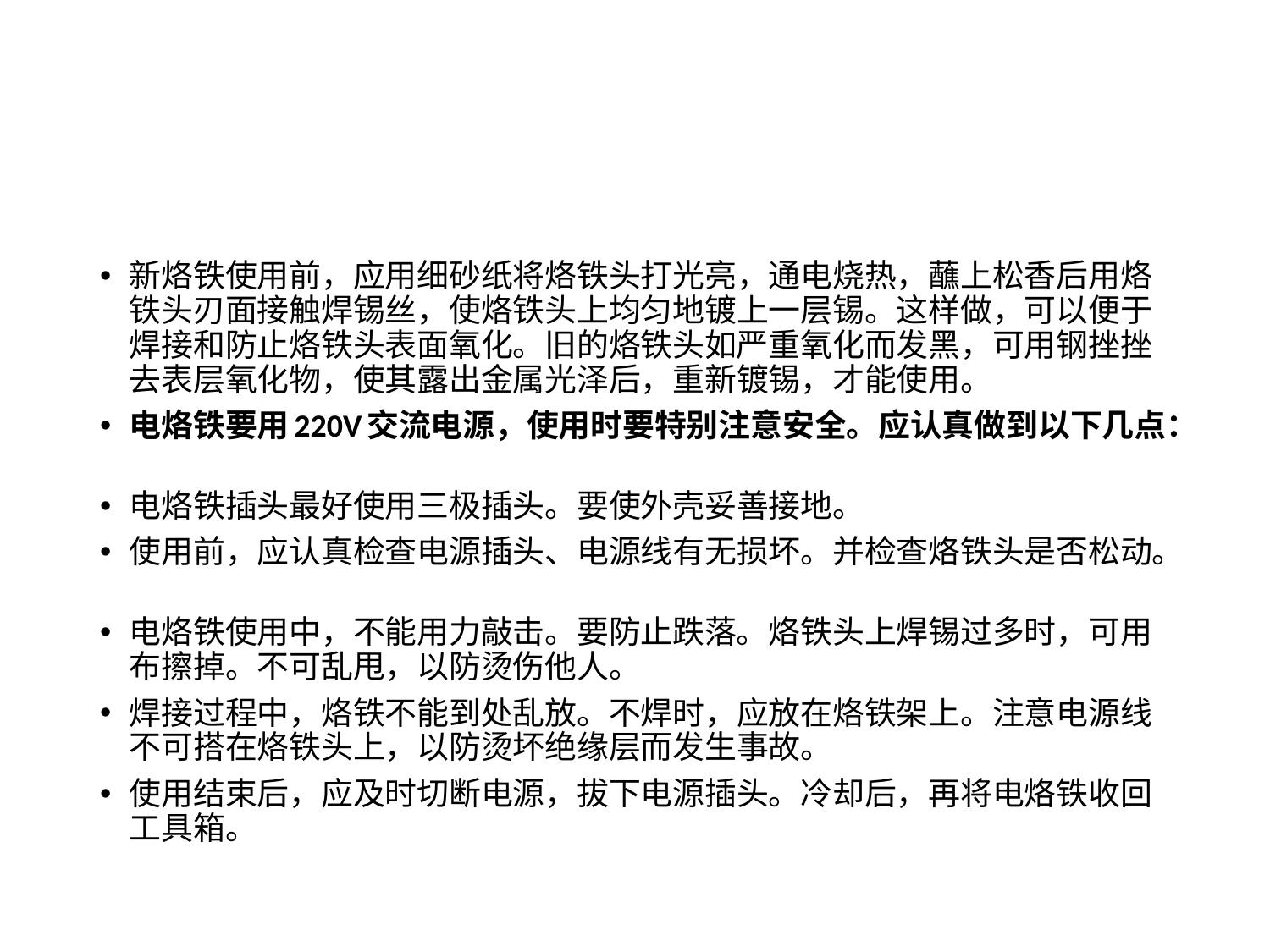

#
新烙铁使用前，应用细砂纸将烙铁头打光亮，通电烧热，蘸上松香后用烙铁头刃面接触焊锡丝，使烙铁头上均匀地镀上一层锡。这样做，可以便于焊接和防止烙铁头表面氧化。旧的烙铁头如严重氧化而发黑，可用钢挫挫去表层氧化物，使其露出金属光泽后，重新镀锡，才能使用。
电烙铁要用220V交流电源，使用时要特别注意安全。应认真做到以下几点：
电烙铁插头最好使用三极插头。要使外壳妥善接地。
使用前，应认真检查电源插头、电源线有无损坏。并检查烙铁头是否松动。
电烙铁使用中，不能用力敲击。要防止跌落。烙铁头上焊锡过多时，可用布擦掉。不可乱甩，以防烫伤他人。
焊接过程中，烙铁不能到处乱放。不焊时，应放在烙铁架上。注意电源线不可搭在烙铁头上，以防烫坏绝缘层而发生事故。
使用结束后，应及时切断电源，拔下电源插头。冷却后，再将电烙铁收回工具箱。